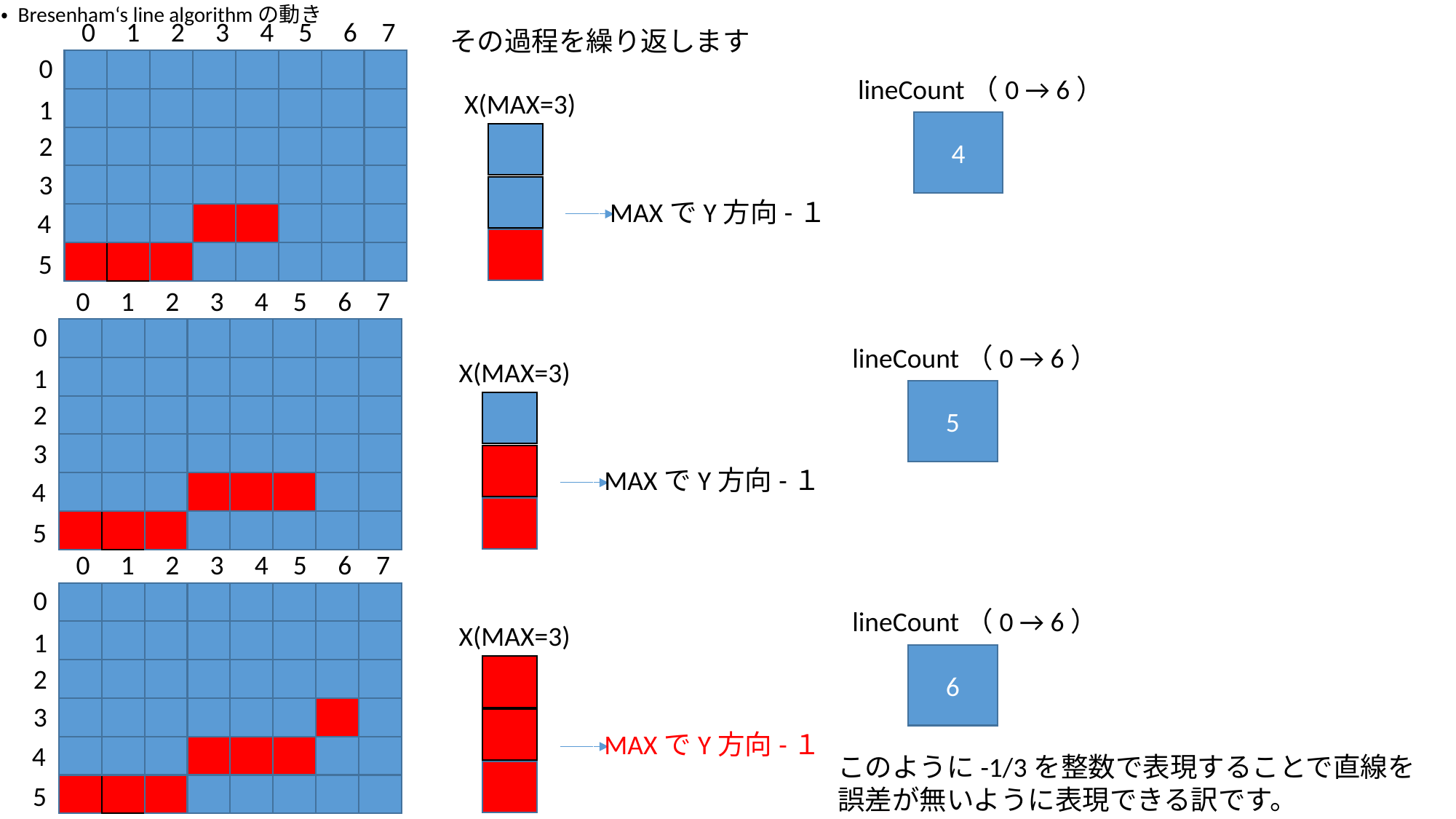

・ Bresenham‘s line algorithmの動き
0     1     2     3     4    5     6    7
その過程を繰り返します
0

lineCount（0 → 6）
X(MAX=3)
1

4
2

3

MAXでY方向-１
4

5

0     1     2     3     4    5     6    7
0

lineCount（0 → 6）
X(MAX=3)
1

5
2

3

MAXでY方向-１
4

5

0     1     2     3     4    5     6    7
0

lineCount（0 → 6）
X(MAX=3)
1

6
2

3

MAXでY方向-１
4

このように-1/3を整数で表現することで直線を
誤差が無いように表現できる訳です。

5